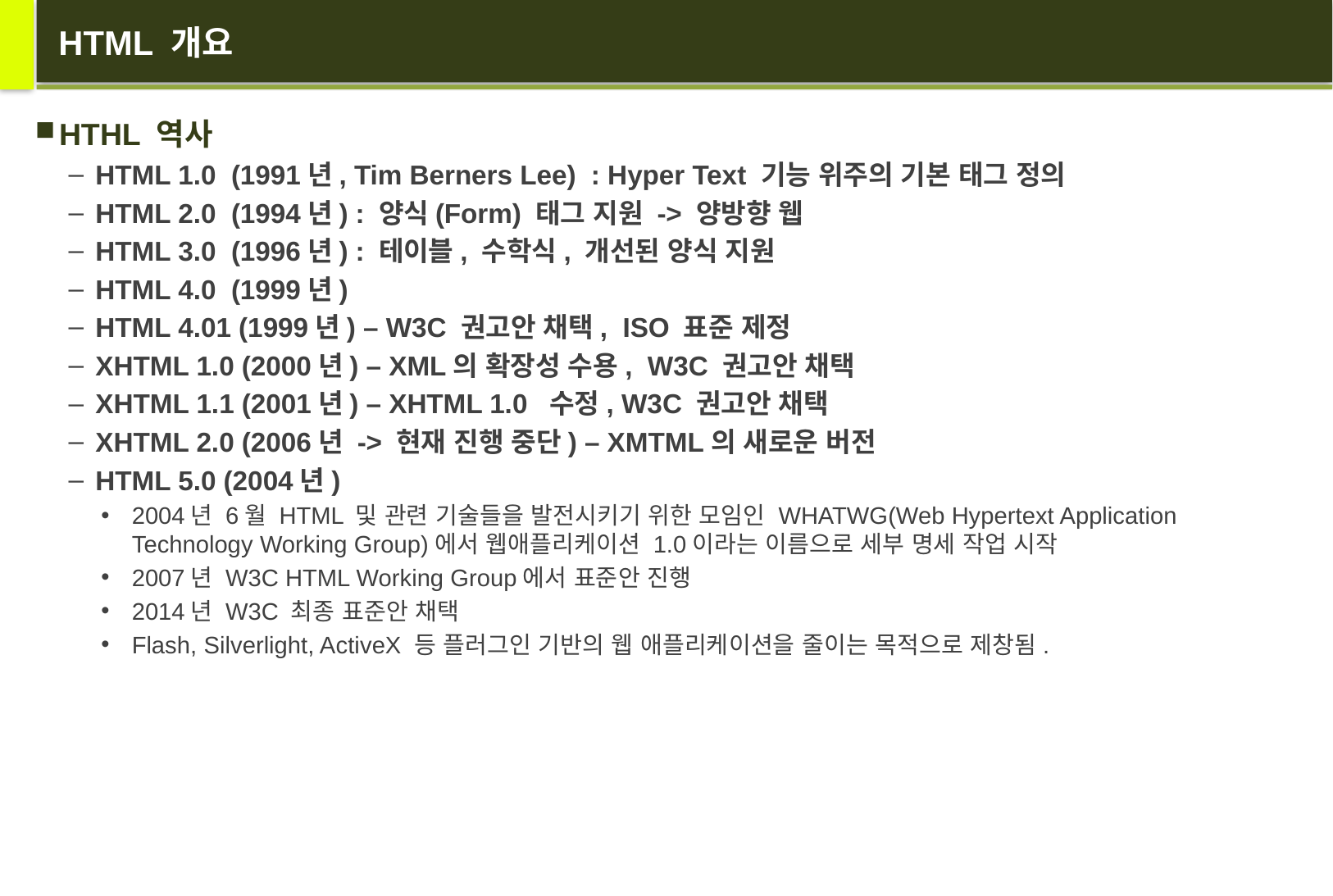

# HTML 개요
HTHL 역사
HTML 1.0  (1991년, Tim Berners Lee)  : Hyper Text 기능 위주의 기본 태그 정의
HTML 2.0  (1994년) : 양식(Form) 태그 지원 -> 양방향 웹
HTML 3.0  (1996년) : 테이블, 수학식, 개선된 양식 지원
HTML 4.0  (1999년)
HTML 4.01 (1999년) – W3C 권고안 채택,  ISO 표준 제정
XHTML 1.0 (2000년) – XML의 확장성 수용,  W3C 권고안 채택
XHTML 1.1 (2001년) – XHTML 1.0  수정, W3C 권고안 채택
XHTML 2.0 (2006년 -> 현재 진행 중단) – XMTML의 새로운 버전
HTML 5.0 (2004년)
2004년 6월 HTML 및 관련 기술들을 발전시키기 위한 모임인 WHATWG(Web Hypertext Application Technology Working Group)에서 웹애플리케이션 1.0이라는 이름으로 세부 명세 작업 시작
2007년 W3C HTML Working Group에서 표준안 진행
2014년 W3C 최종 표준안 채택
Flash, Silverlight, ActiveX 등 플러그인 기반의 웹 애플리케이션을 줄이는 목적으로 제창됨.